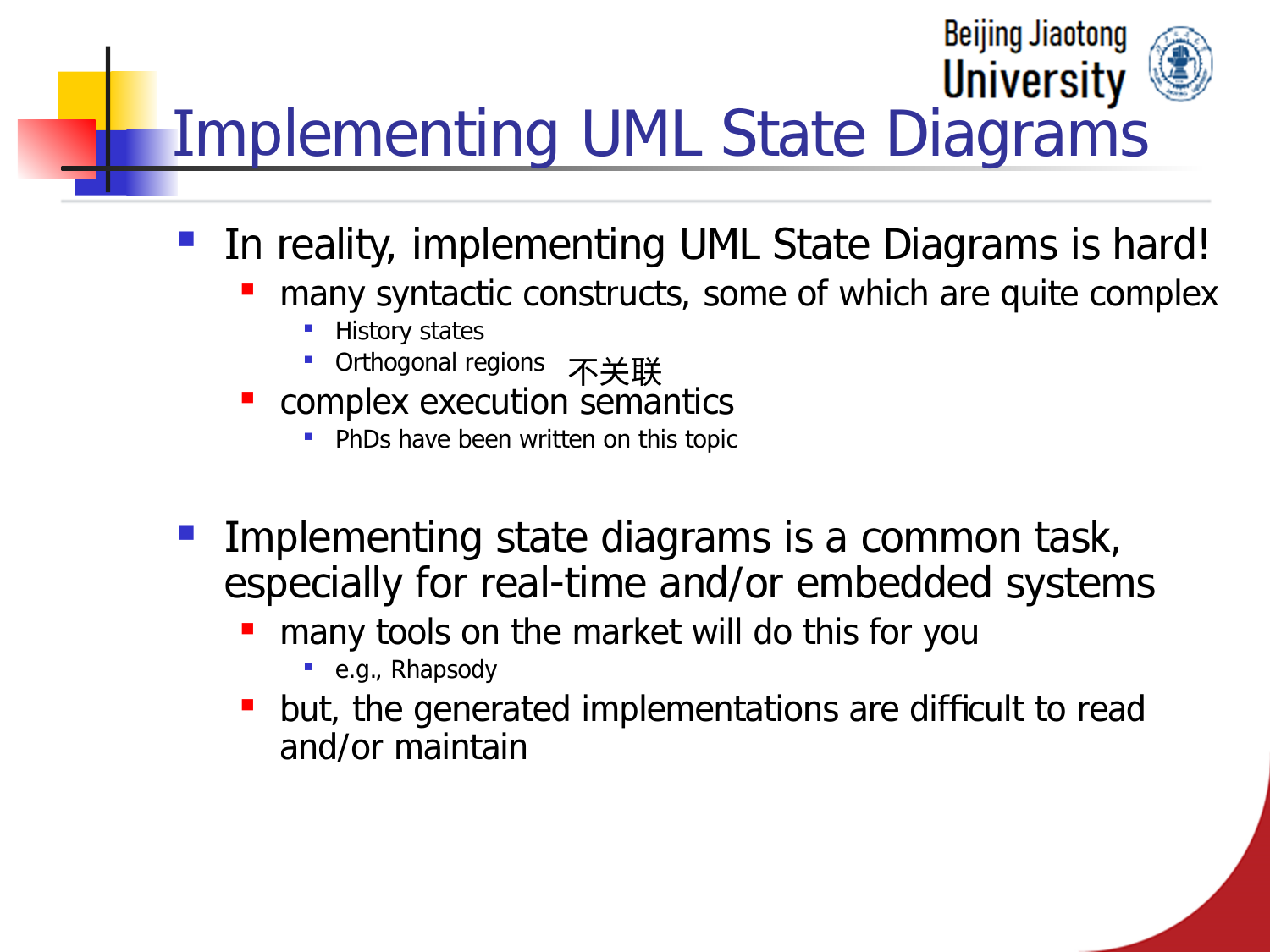

# Implementing UML State Diagrams
In reality, implementing UML State Diagrams is hard!
many syntactic constructs, some of which are quite complex
History states
Orthogonal regions
complex execution semantics
PhDs have been written on this topic

Implementing state diagrams is a common task, especially for real-time and/or embedded systems
many tools on the market will do this for you
e.g., Rhapsody
but, the generated implementations are difficult to read and/or maintain
不关联